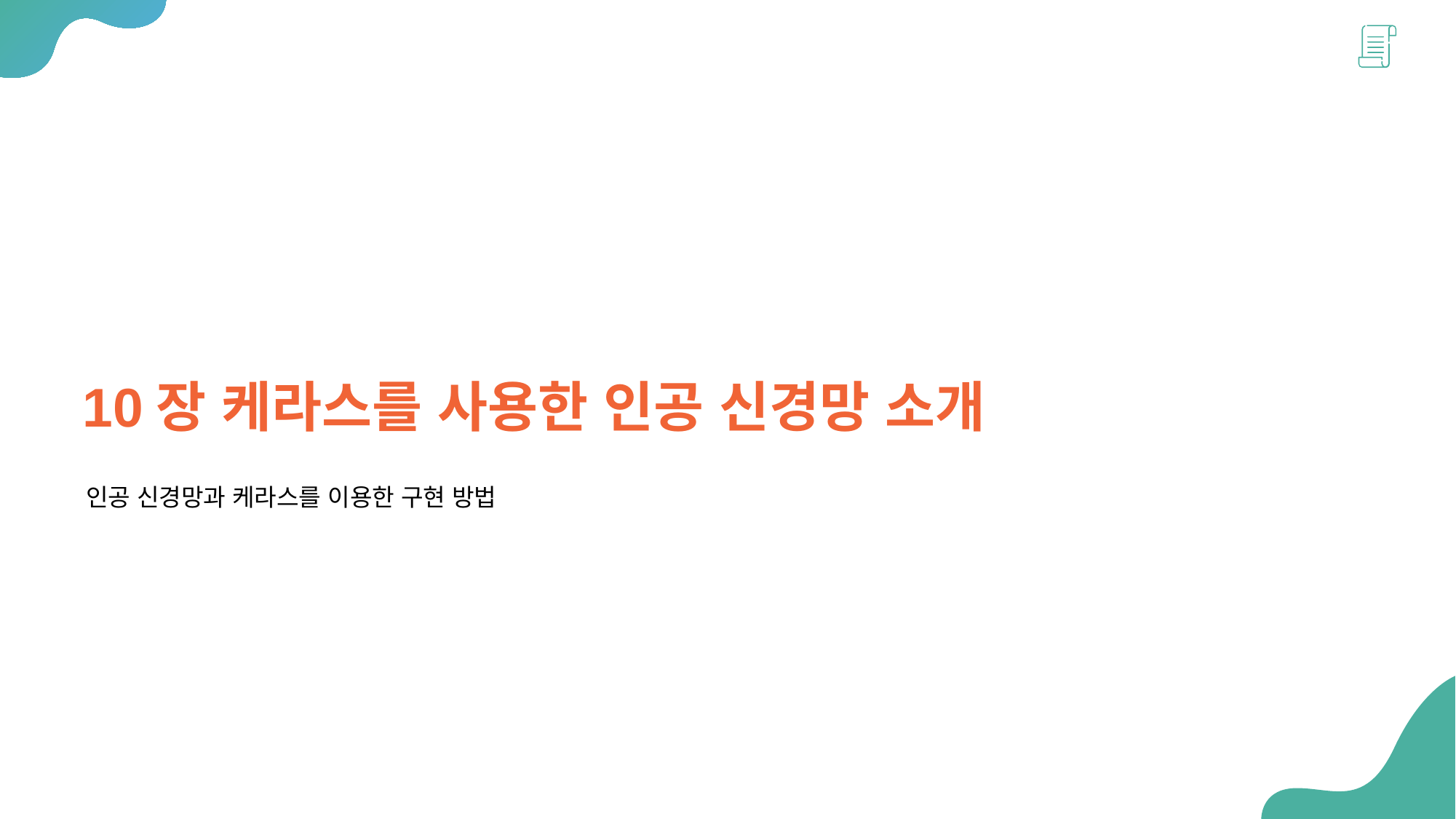

10장 케라스를 사용한 인공 신경망 소개
인공 신경망과 케라스를 이용한 구현 방법